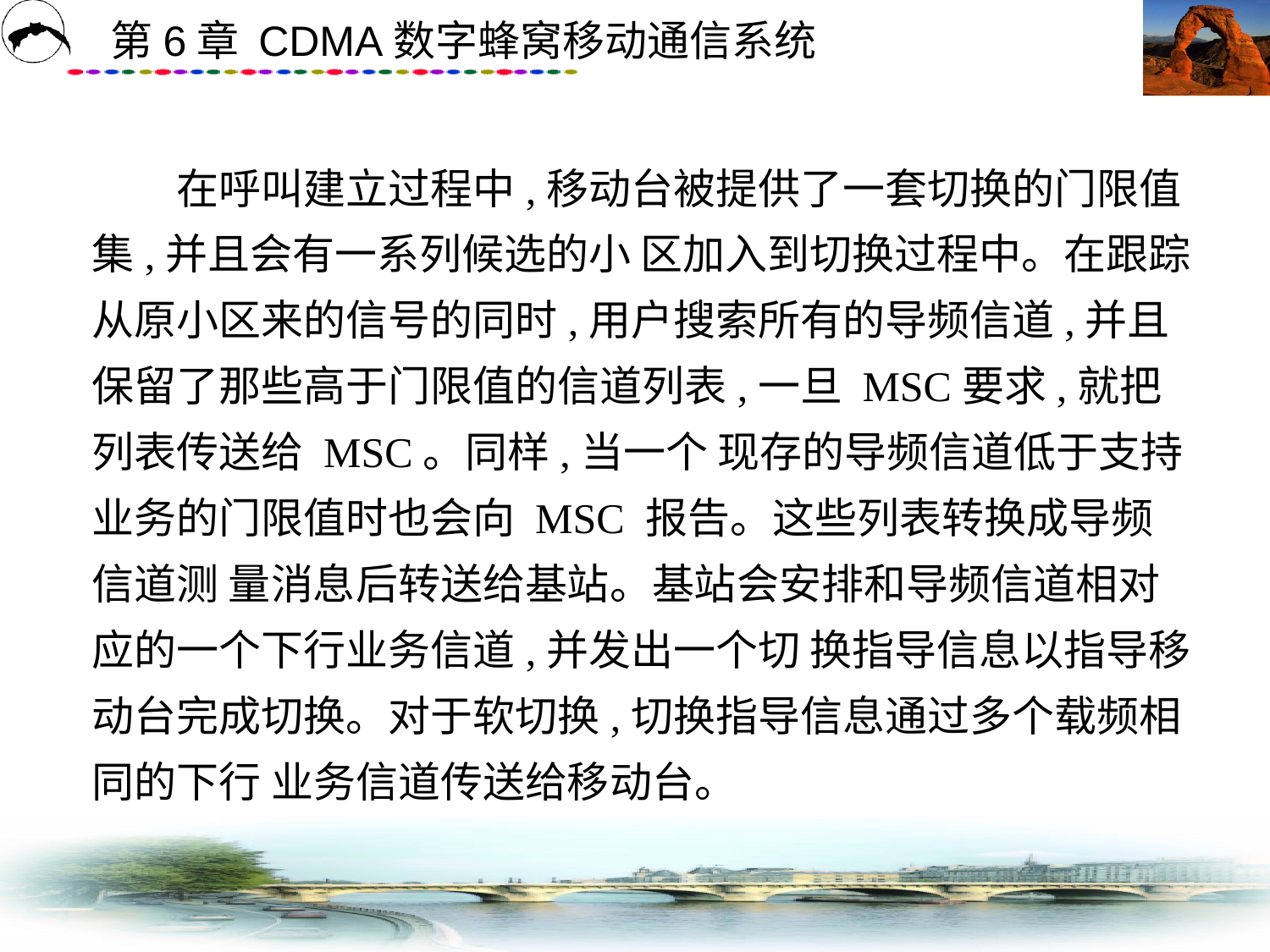

# 在呼叫建立过程中,移动台被提供了一套切换的门限值集,并且会有一系列候选的小 区加入到切换过程中。在跟踪从原小区来的信号的同时,用户搜索所有的导频信道,并且 保留了那些高于门限值的信道列表,一旦 MSC要求,就把列表传送给 MSC。同样,当一个 现存的导频信道低于支持业务的门限值时也会向 MSC 报告。这些列表转换成导频信道测 量消息后转送给基站。基站会安排和导频信道相对应的一个下行业务信道,并发出一个切 换指导信息以指导移动台完成切换。对于软切换,切换指导信息通过多个载频相同的下行 业务信道传送给移动台。